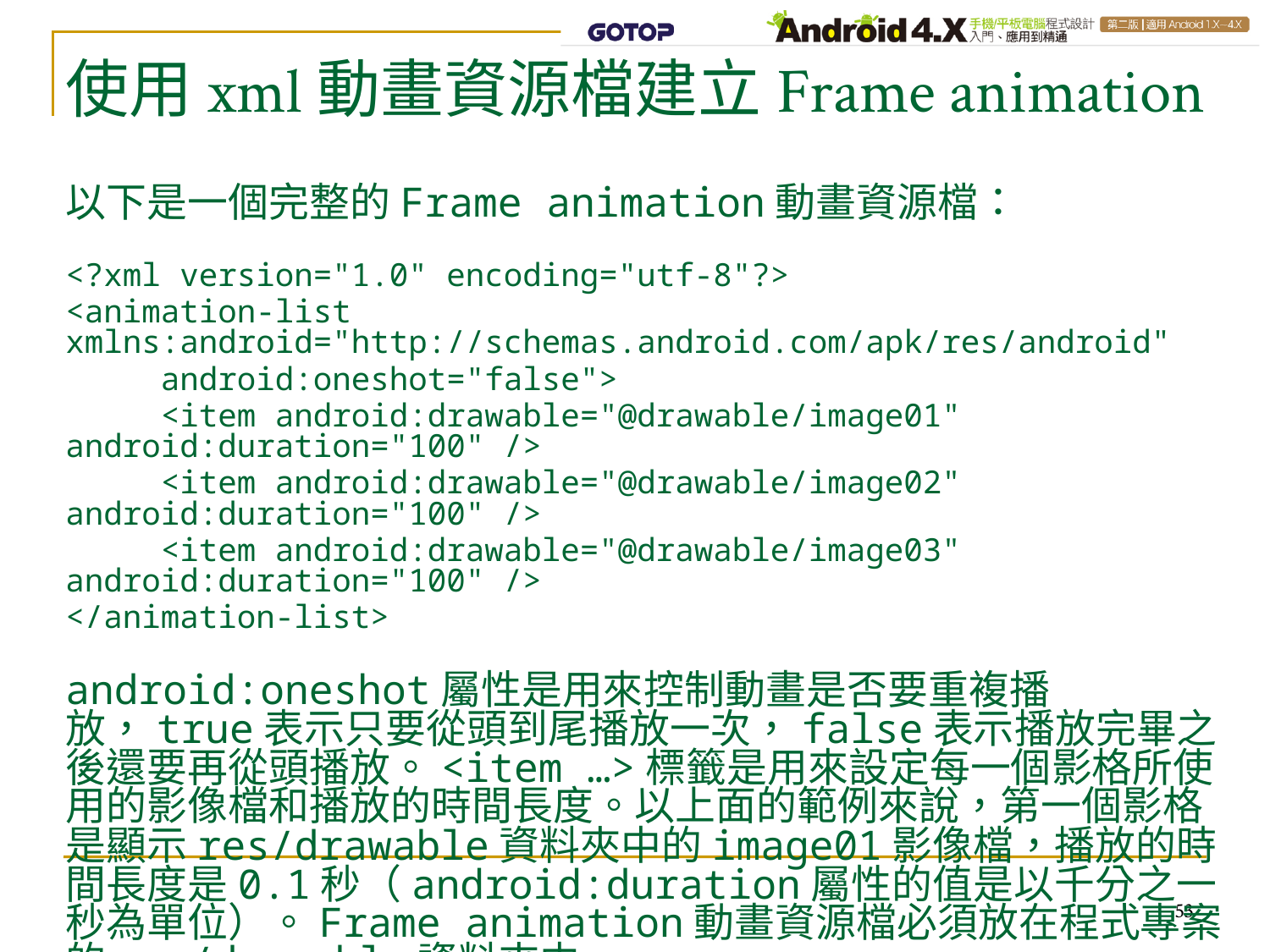

使用xml動畫資源檔建立Frame animation
以下是一個完整的Frame animation動畫資源檔：
<?xml version="1.0" encoding="utf-8"?>
<animation-list xmlns:android="http://schemas.android.com/apk/res/android"
     android:oneshot="false">
     <item android:drawable="@drawable/image01" android:duration="100" />
     <item android:drawable="@drawable/image02" android:duration="100" />
     <item android:drawable="@drawable/image03" android:duration="100" />
</animation-list>
android:oneshot屬性是用來控制動畫是否要重複播放，true表示只要從頭到尾播放一次，false表示播放完畢之後還要再從頭播放。<item …>標籤是用來設定每一個影格所使用的影像檔和播放的時間長度。以上面的範例來說，第一個影格是顯示res/drawable資料夾中的image01影像檔，播放的時間長度是0.1秒（android:duration屬性的值是以千分之一秒為單位）。Frame animation動畫資源檔必須放在程式專案的res/drawable資料夾中。
53